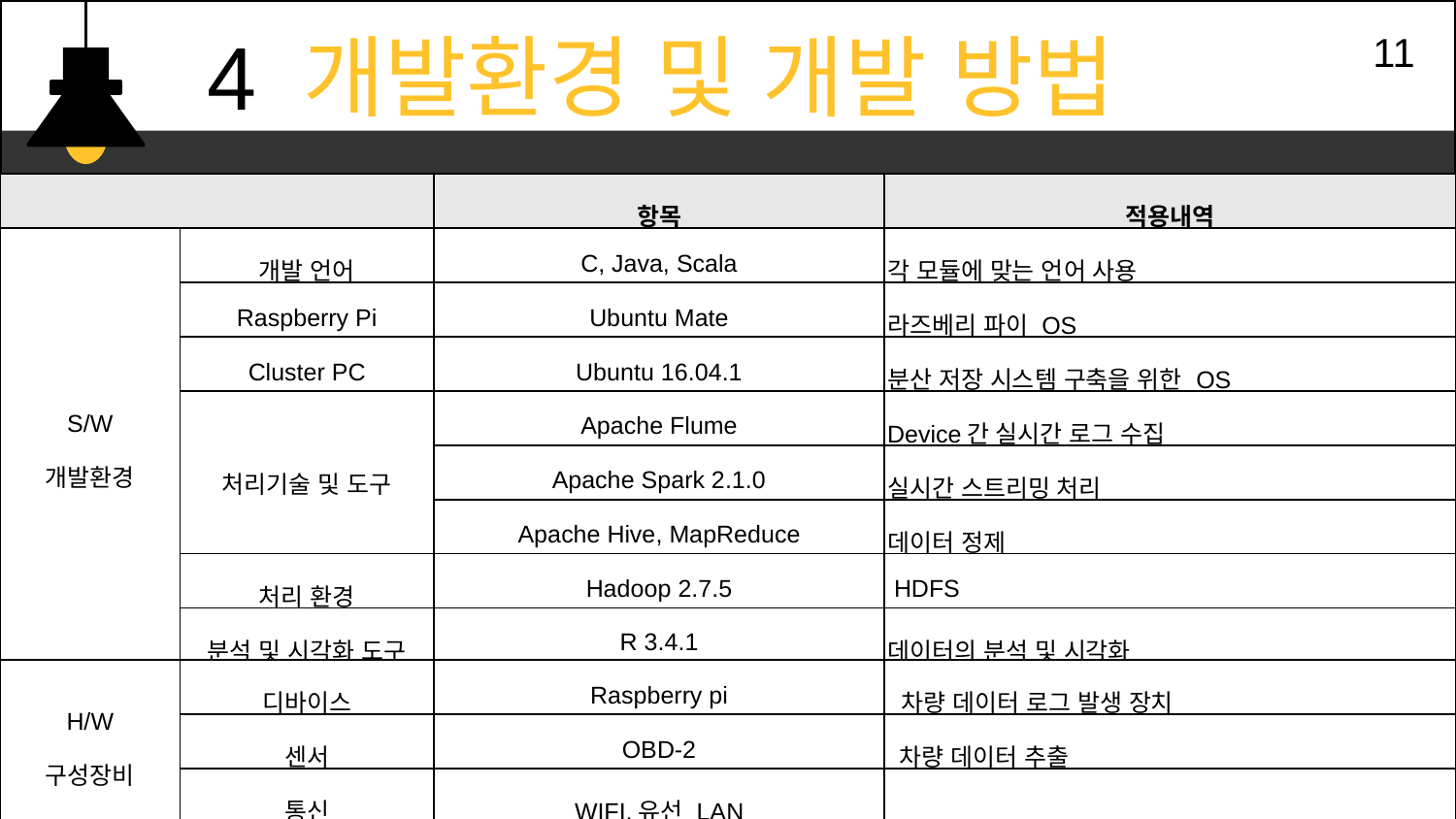

4 개발환경 및 개발 방법
11
|  |  | 항목 | 적용내역 |
| --- | --- | --- | --- |
| S/W 개발환경 | 개발 언어 | C, Java, Scala | 각 모듈에 맞는 언어 사용 |
|  | Raspberry Pi | Ubuntu Mate | 라즈베리 파이 OS |
|  | Cluster PC | Ubuntu 16.04.1 | 분산 저장 시스템 구축을 위한 OS |
|  | 처리기술 및 도구 | Apache Flume | Device간 실시간 로그 수집 |
|  |  | Apache Spark 2.1.0 | 실시간 스트리밍 처리 |
|  |  | Apache Hive, MapReduce | 데이터 정제 |
|  | 처리 환경 | Hadoop 2.7.5 | HDFS |
|  | 분석 및 시각화 도구 | R 3.4.1 | 데이터의 분석 및 시각화 |
| H/W 구성장비 | 디바이스 | Raspberry pi | 차량 데이터 로그 발생 장치 |
|  | 센서 | OBD-2 | 차량 데이터 추출 |
|  | 통신 | WIFI,유선 LAN |  |